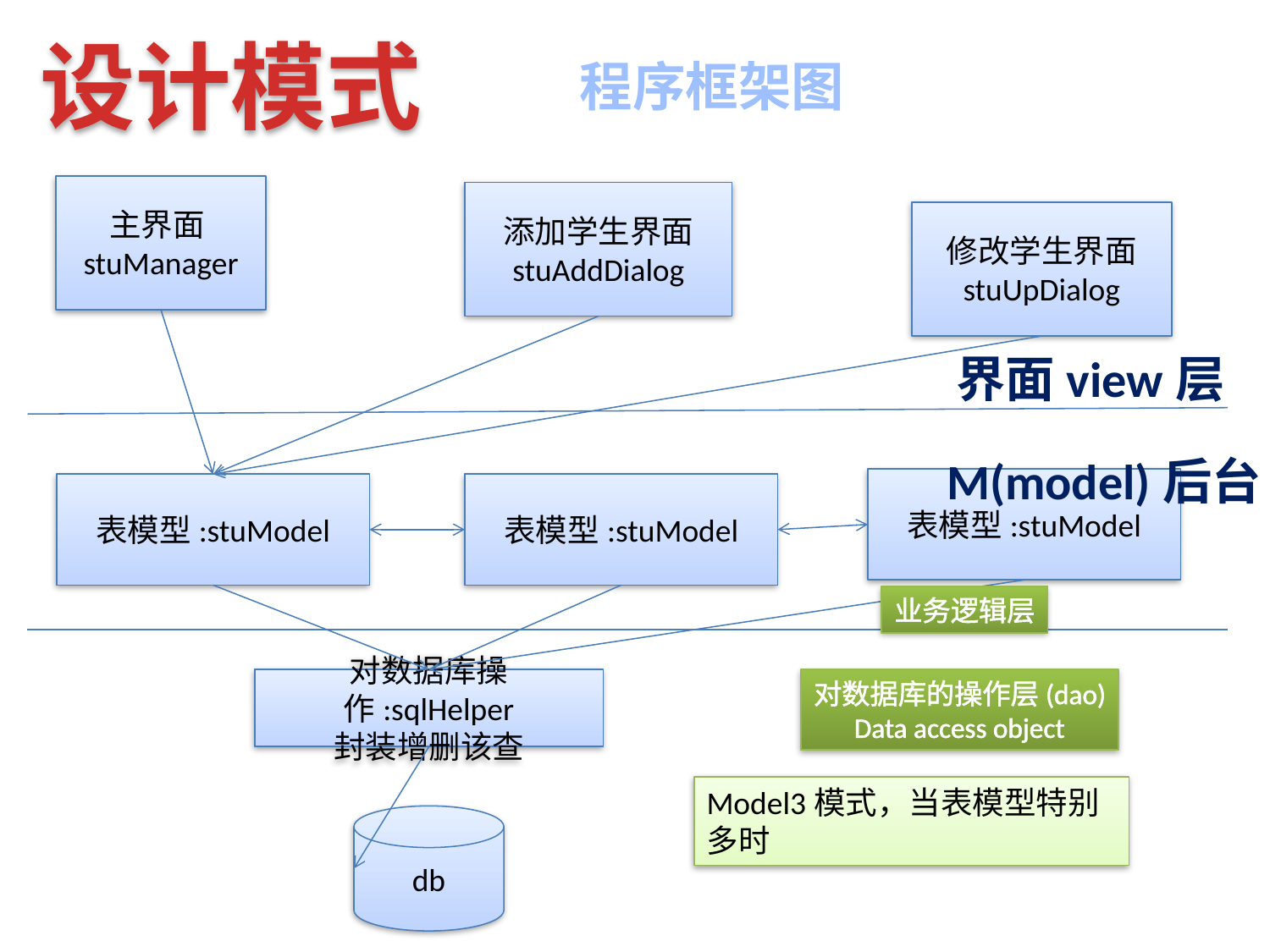

设计模式
程序框架图
主界面stuManager
添加学生界面
stuAddDialog
修改学生界面
stuUpDialog
界面view层
M(model)后台
表模型:stuModel
表模型:stuModel
表模型:stuModel
业务逻辑层
对数据库操作:sqlHelper
封装增删该查
对数据库的操作层(dao)
Data access object
Model3模式，当表模型特别多时
db